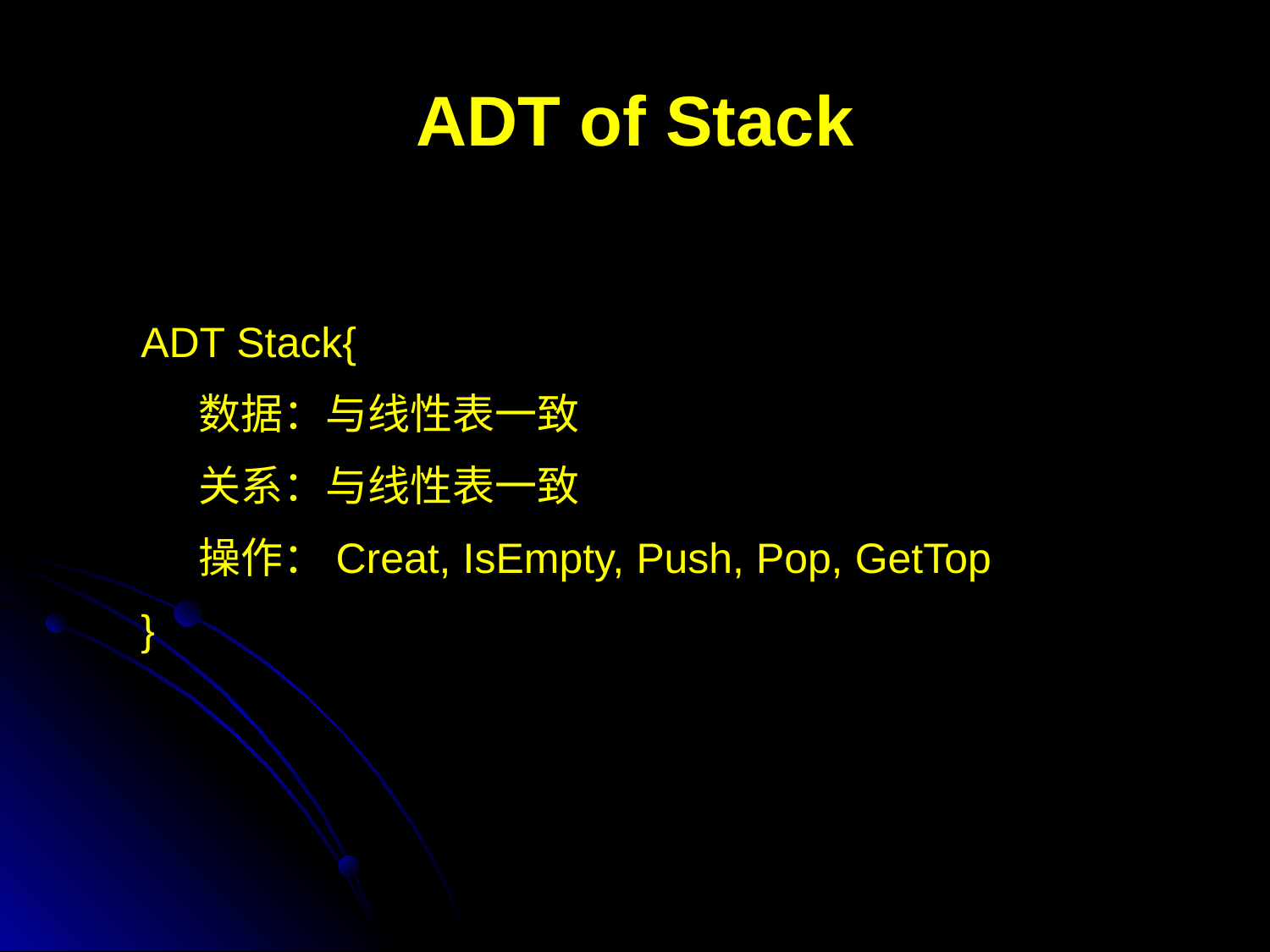

# ADT of Stack
ADT Stack{
     数据：与线性表一致
     关系：与线性表一致
     操作：Creat, IsEmpty, Push, Pop, GetTop
}